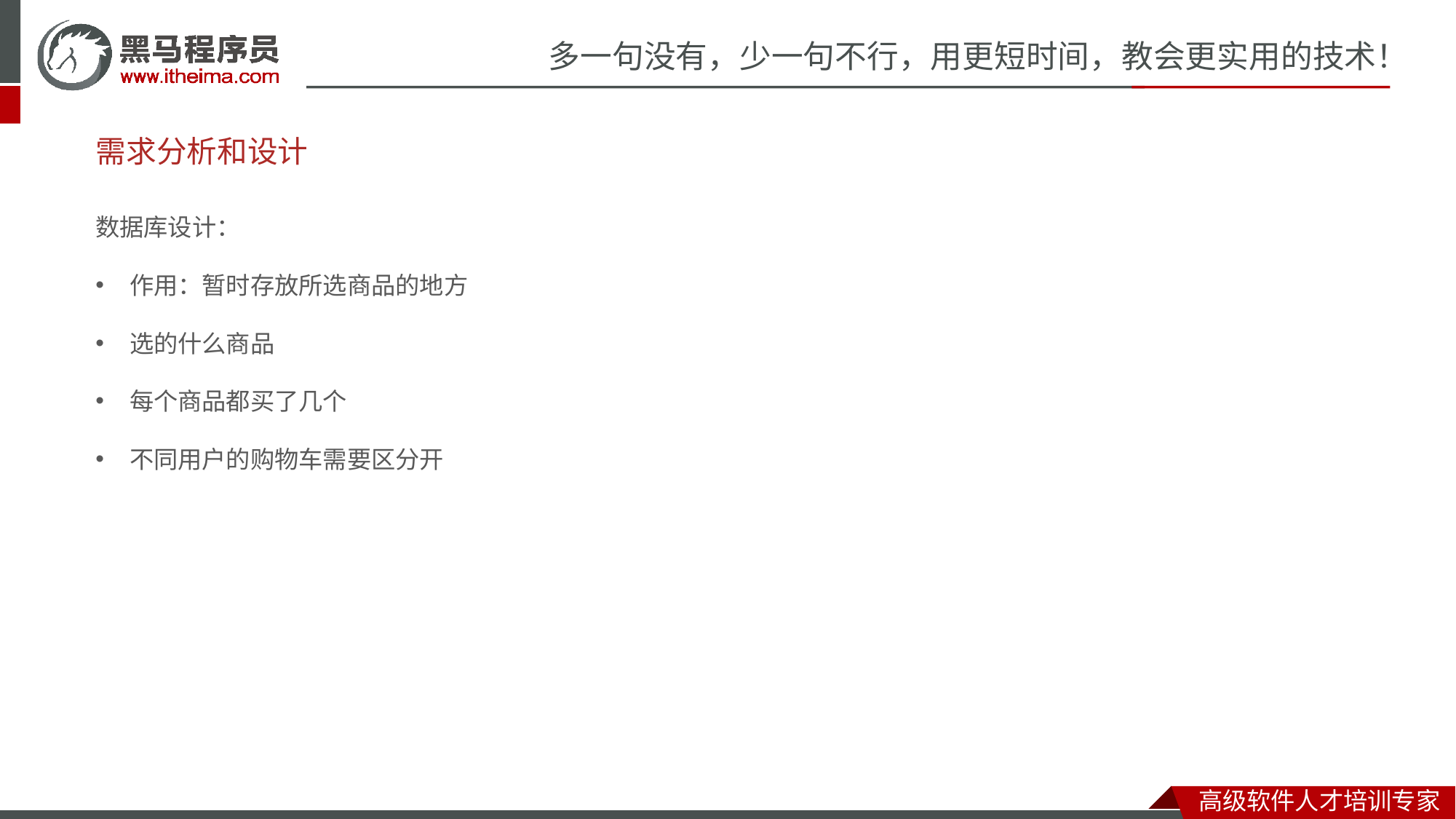

# 需求分析和设计
数据库设计：
作用：暂时存放所选商品的地方
选的什么商品
每个商品都买了几个
不同用户的购物车需要区分开